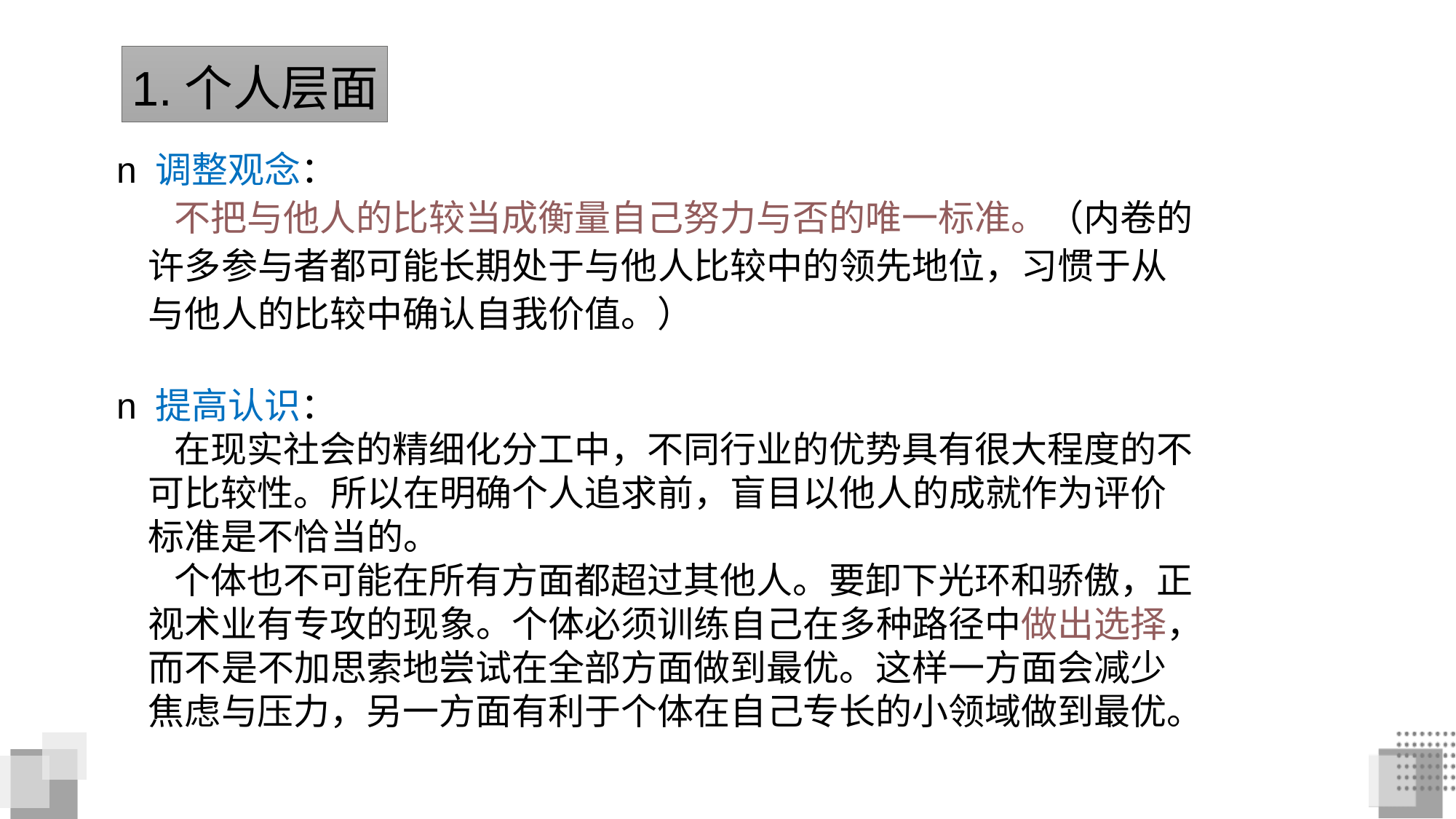

1.个人层面
n 调整观念：
      不把与他人的比较当成衡量自己努力与否的唯一标准。（内卷的许多参与者都可能长期处于与他人比较中的领先地位，习惯于从与他人的比较中确认自我价值。）

n 提高认识：
      在现实社会的精细化分工中，不同行业的优势具有很大程度的不可比较性。所以在明确个人追求前，盲目以他人的成就作为评价标准是不恰当的。
      个体也不可能在所有方面都超过其他人。要卸下光环和骄傲，正视术业有专攻的现象。个体必须训练自己在多种路径中做出选择，而不是不加思索地尝试在全部方面做到最优。这样一方面会减少焦虑与压力，另一方面有利于个体在自己专长的小领域做到最优。